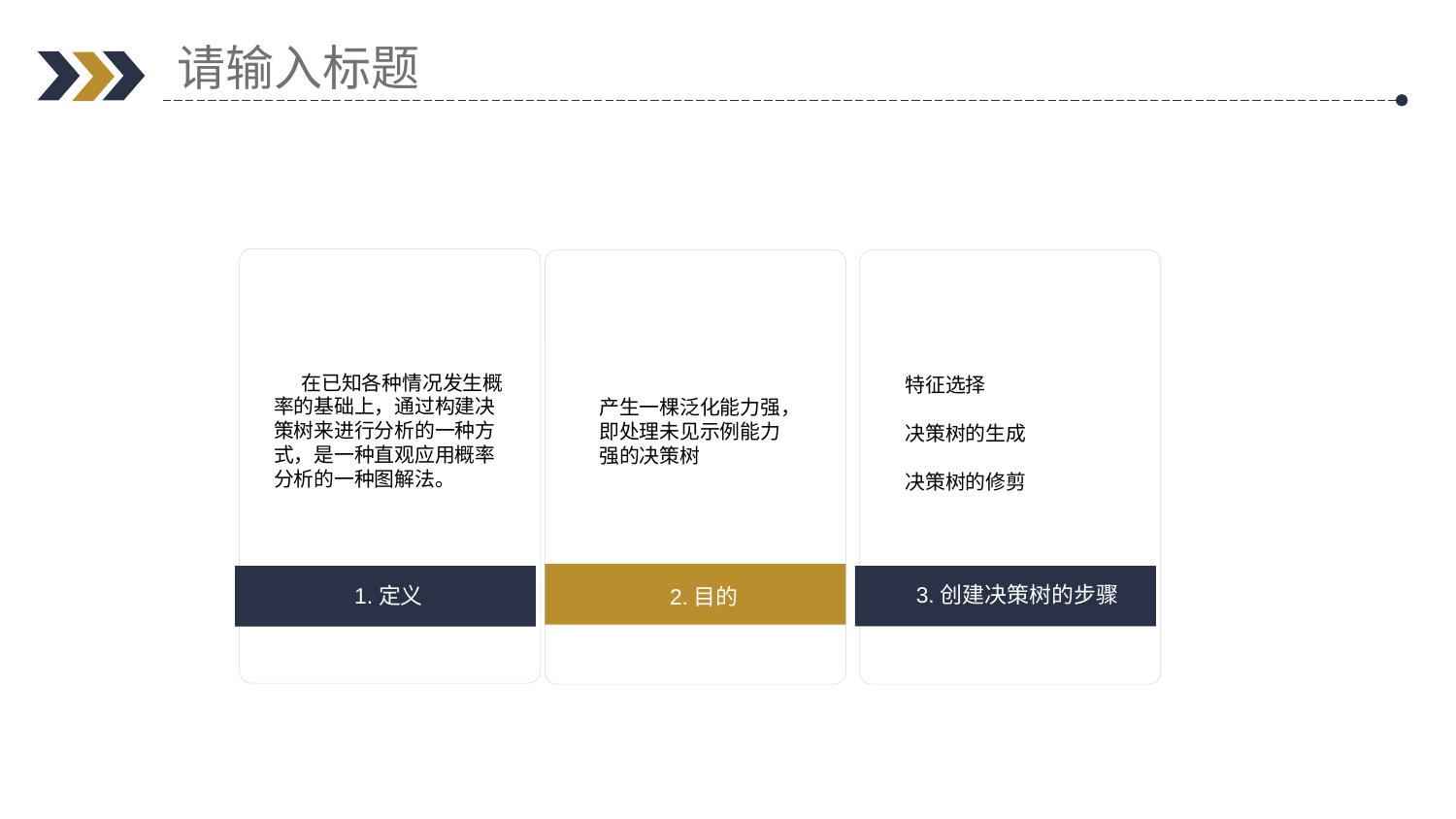

请输入标题

     在已知各种情况发生概率的基础上，通过构建决策树来进行分析的一种方式，是一种直观应用概率分析的一种图解法。

1.定义

产生一棵泛化能力强，即处理未见示例能力强的决策树

2.目的

特征选择

决策树的生成

决策树的修剪

3.创建决策树的步骤